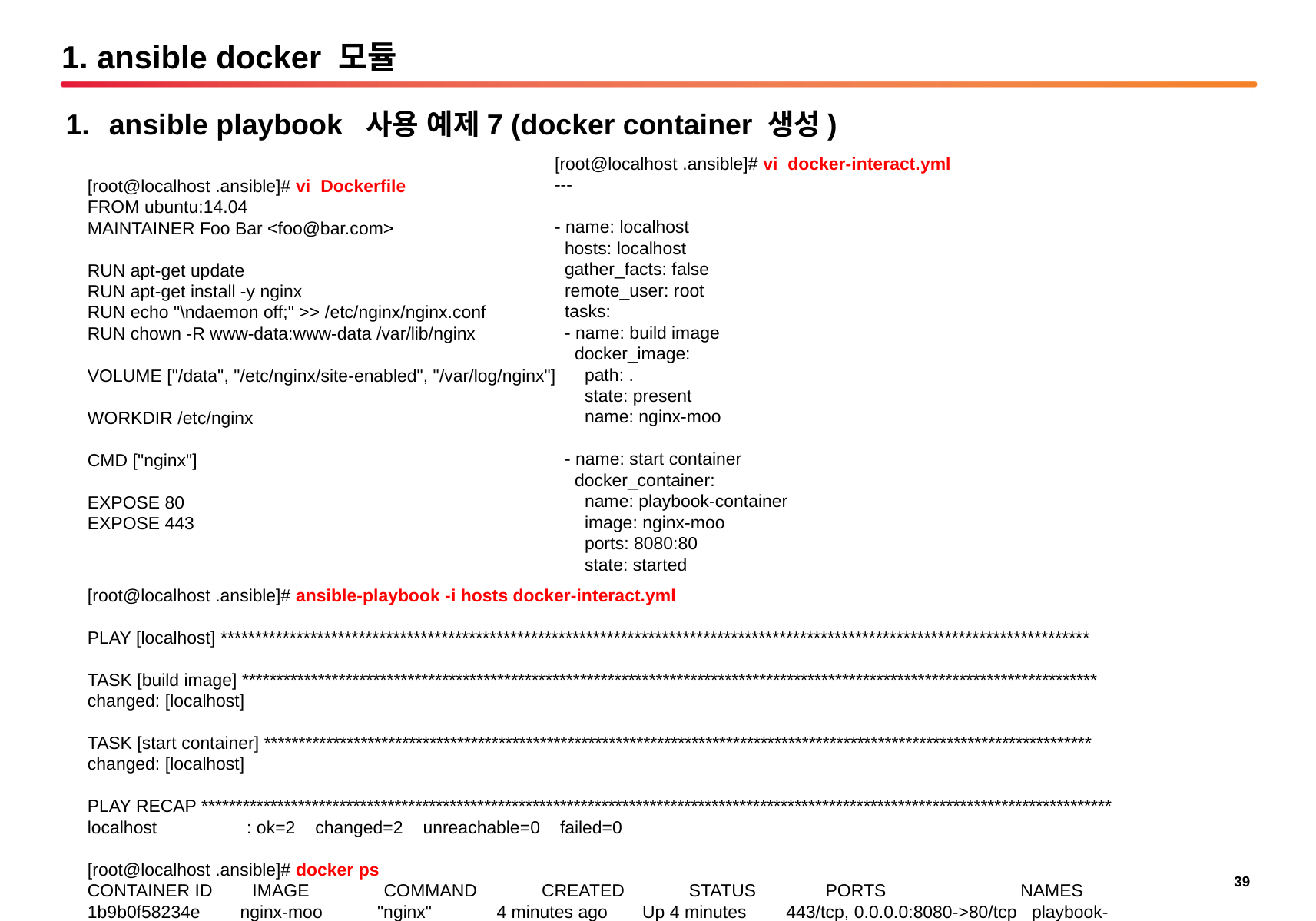

# 1. ansible docker 모듈
ansible playbook  사용 예제7 (docker container 생성)
[root@localhost .ansible]# vi  docker-interact.yml
---

- name: localhost
  hosts: localhost
  gather_facts: false
  remote_user: root
  tasks:
  - name: build image
    docker_image:
      path: .
      state: present
      name: nginx-moo

  - name: start container
    docker_container:
      name: playbook-container
      image: nginx-moo
      ports: 8080:80
      state: started
[root@localhost .ansible]# vi  Dockerfile
FROM ubuntu:14.04
MAINTAINER Foo Bar <foo@bar.com>

RUN apt-get update
RUN apt-get install -y nginx
RUN echo "\ndaemon off;" >> /etc/nginx/nginx.conf
RUN chown -R www-data:www-data /var/lib/nginx

VOLUME ["/data", "/etc/nginx/site-enabled", "/var/log/nginx"]

WORKDIR /etc/nginx

CMD ["nginx"]

EXPOSE 80
EXPOSE 443
[root@localhost .ansible]# ansible-playbook -i hosts docker-interact.yml

PLAY [localhost] ******************************************************************************************************************************

TASK [build image] ****************************************************************************************************************************
changed: [localhost]

TASK [start container] ************************************************************************************************************************
changed: [localhost]

PLAY RECAP ************************************************************************************************************************************
localhost                  : ok=2    changed=2    unreachable=0    failed=0

[root@localhost .ansible]# docker ps
CONTAINER ID        IMAGE               COMMAND             CREATED             STATUS              PORTS                           NAMES
1b9b0f58234e        nginx-moo           "nginx"             4 minutes ago       Up 4 minutes        443/tcp, 0.0.0.0:8080->80/tcp   playbook-container
[root@localhost .ansible]# docker images
REPOSITORY          TAG                 IMAGE ID            CREATED             SIZE
nginx-moo           latest              2e0ad51797ba        11 minutes ago      263.7 MB
docker.io/ubuntu    14.04               02a63d8b2bfa        7 days ago          221.7 MB